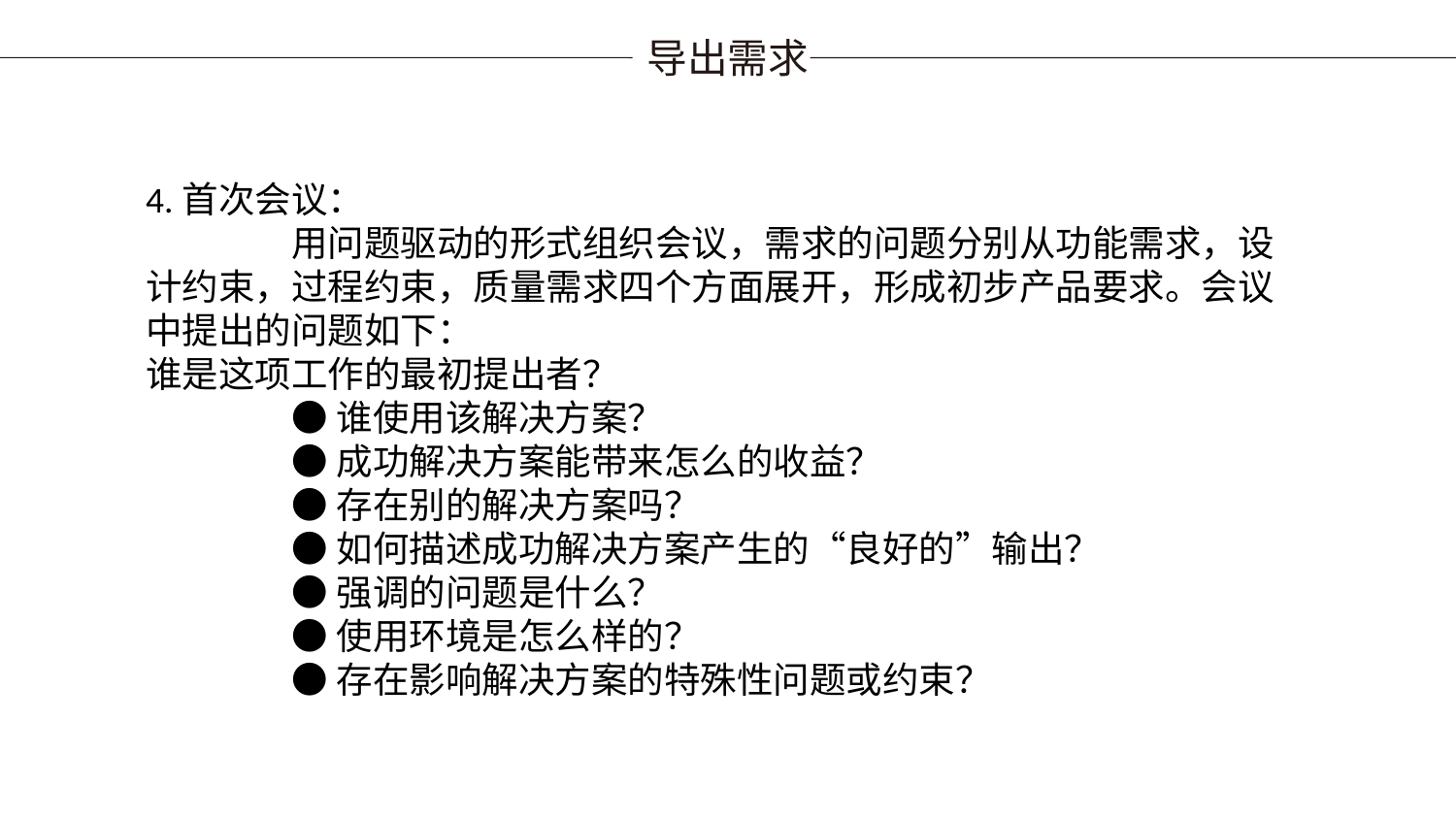

导出需求

4.首次会议：
	用问题驱动的形式组织会议，需求的问题分别从功能需求，设计约束，过程约束，质量需求四个方面展开，形成初步产品要求。会议中提出的问题如下：
谁是这项工作的最初提出者？
	●谁使用该解决方案？
	●成功解决方案能带来怎么的收益？
	●存在别的解决方案吗？
	●如何描述成功解决方案产生的“良好的”输出？
	●强调的问题是什么？
	●使用环境是怎么样的？
	●存在影响解决方案的特殊性问题或约束？